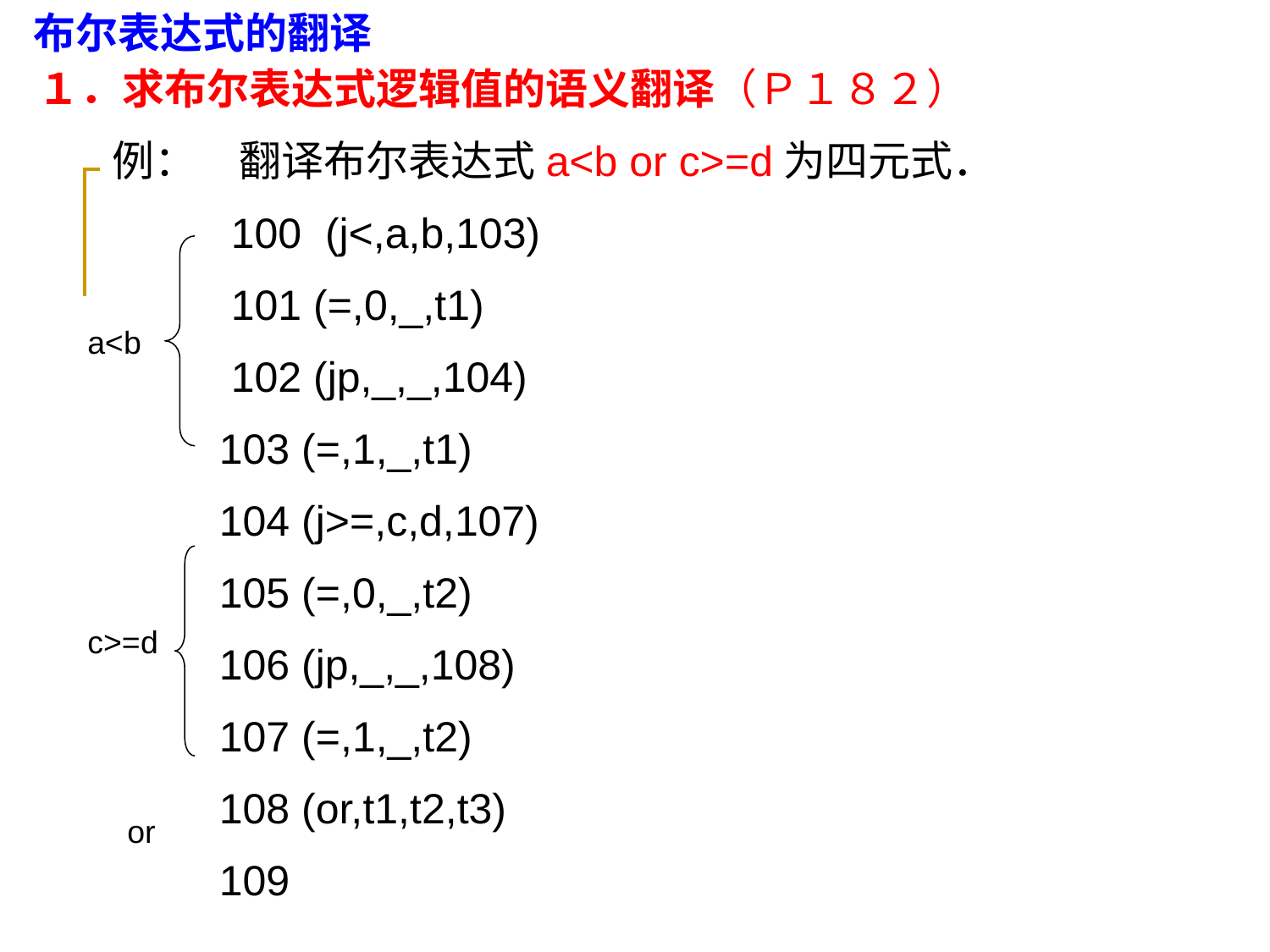

布尔表达式的翻译
１．求布尔表达式逻辑值的语义翻译（Ｐ１８２）

例：　翻译布尔表达式a<b or c>=d为四元式．
          100  (j<,a,b,103)
          101 (=,0,_,t1)
          102 (jp,_,_,104)
         103 (=,1,_,t1)
         104 (j>=,c,d,107)
         105 (=,0,_,t2)
         106 (jp,_,_,108)
         107 (=,1,_,t2)
         108 (or,t1,t2,t3)
         109

a<b

c>=d
or
77